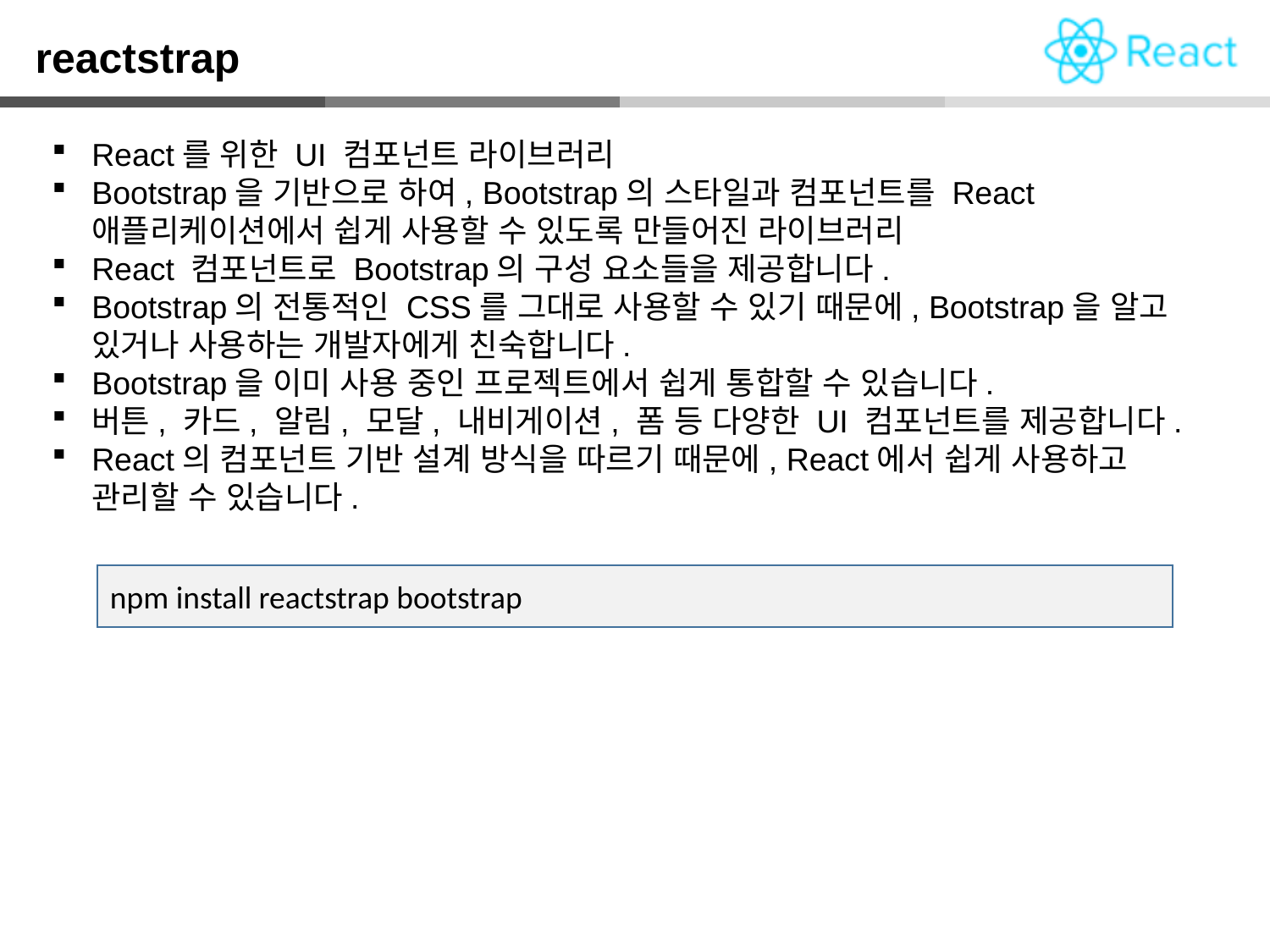

reactstrap
React를 위한 UI 컴포넌트 라이브러리
Bootstrap을 기반으로 하여, Bootstrap의 스타일과 컴포넌트를 React 애플리케이션에서 쉽게 사용할 수 있도록 만들어진 라이브러리
React 컴포넌트로 Bootstrap의 구성 요소들을 제공합니다.
Bootstrap의 전통적인 CSS를 그대로 사용할 수 있기 때문에, Bootstrap을 알고 있거나 사용하는 개발자에게 친숙합니다.
Bootstrap을 이미 사용 중인 프로젝트에서 쉽게 통합할 수 있습니다.
버튼, 카드, 알림, 모달, 내비게이션, 폼 등 다양한 UI 컴포넌트를 제공합니다.
React의 컴포넌트 기반 설계 방식을 따르기 때문에, React에서 쉽게 사용하고 관리할 수 있습니다.

npm install reactstrap bootstrap